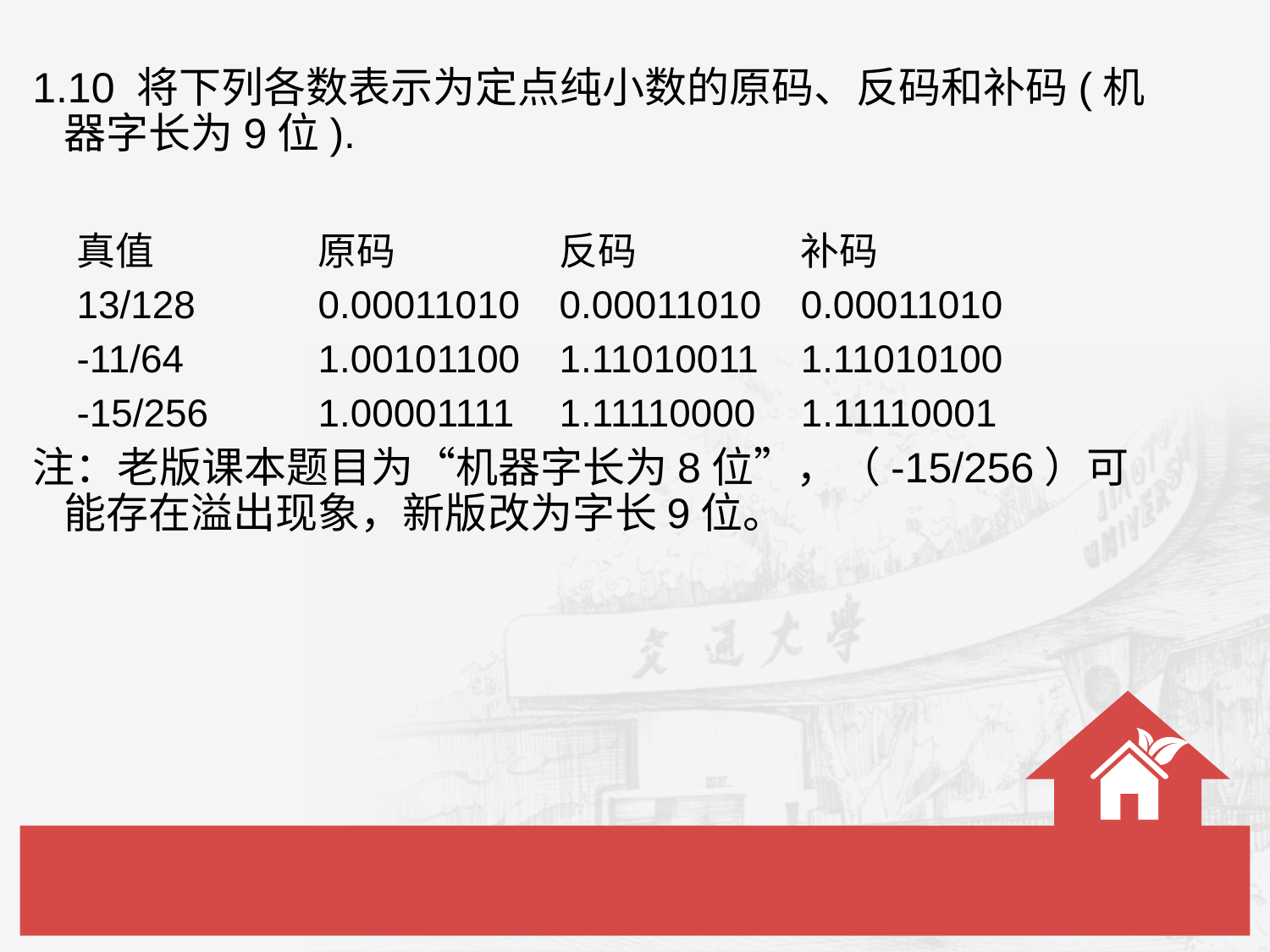

1.10 将下列各数表示为定点纯小数的原码、反码和补码(机器字长为9位).

注：老版课本题目为“机器字长为8位”，（-15/256）可能存在溢出现象，新版改为字长9位。

| 真值 | 原码 | 反码 | 补码 |
| --- | --- | --- | --- |
| 13/128 | 0.00011010 | 0.00011010 | 0.00011010 |
| -11/64 | 1.00101100 | 1.11010011 | 1.11010100 |
| -15/256 | 1.00001111 | 1.11110000 | 1.11110001 |